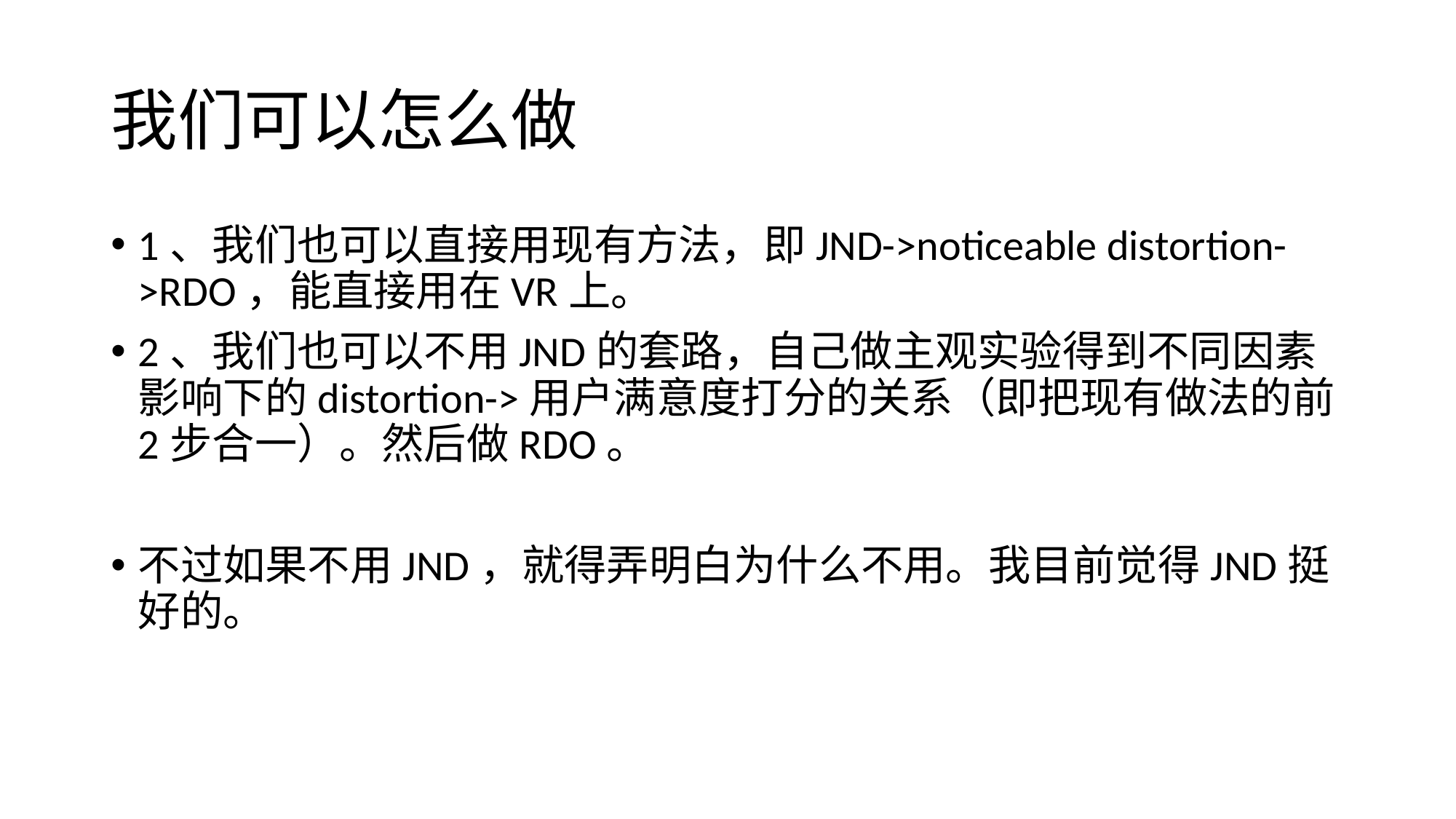

# 我们可以怎么做
1、我们也可以直接用现有方法，即JND->noticeable distortion->RDO，能直接用在VR上。
2、我们也可以不用JND的套路，自己做主观实验得到不同因素影响下的distortion->用户满意度打分的关系（即把现有做法的前2步合一）。然后做RDO。

不过如果不用JND，就得弄明白为什么不用。我目前觉得JND挺好的。